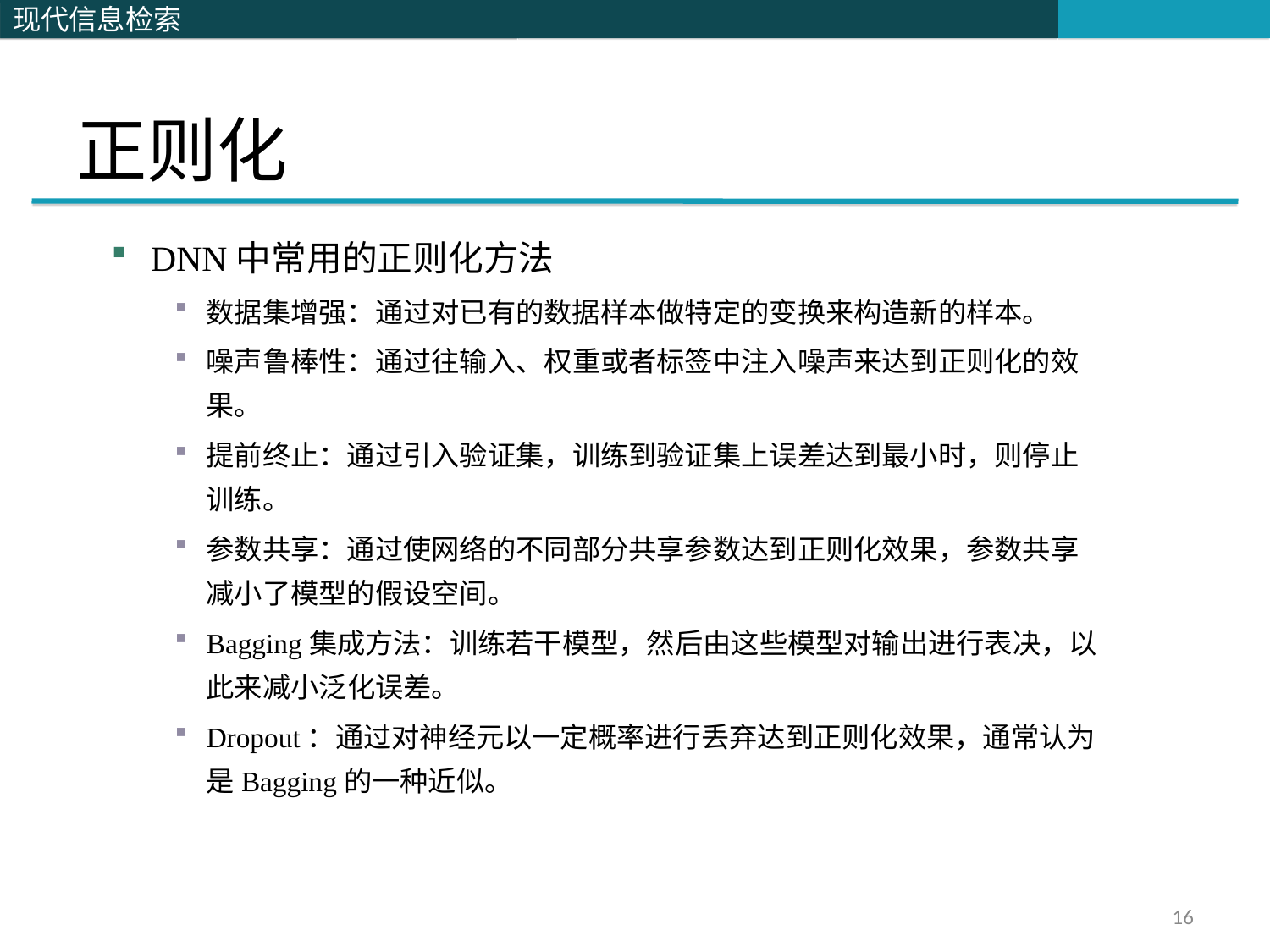

# 正则化
DNN中常用的正则化方法
数据集增强：通过对已有的数据样本做特定的变换来构造新的样本。
噪声鲁棒性：通过往输入、权重或者标签中注入噪声来达到正则化的效果。
提前终止：通过引入验证集，训练到验证集上误差达到最小时，则停止训练。
参数共享：通过使网络的不同部分共享参数达到正则化效果，参数共享减小了模型的假设空间。
Bagging集成方法：训练若干模型，然后由这些模型对输出进行表决，以此来减小泛化误差。
Dropout：通过对神经元以一定概率进行丢弃达到正则化效果，通常认为是Bagging的一种近似。

16